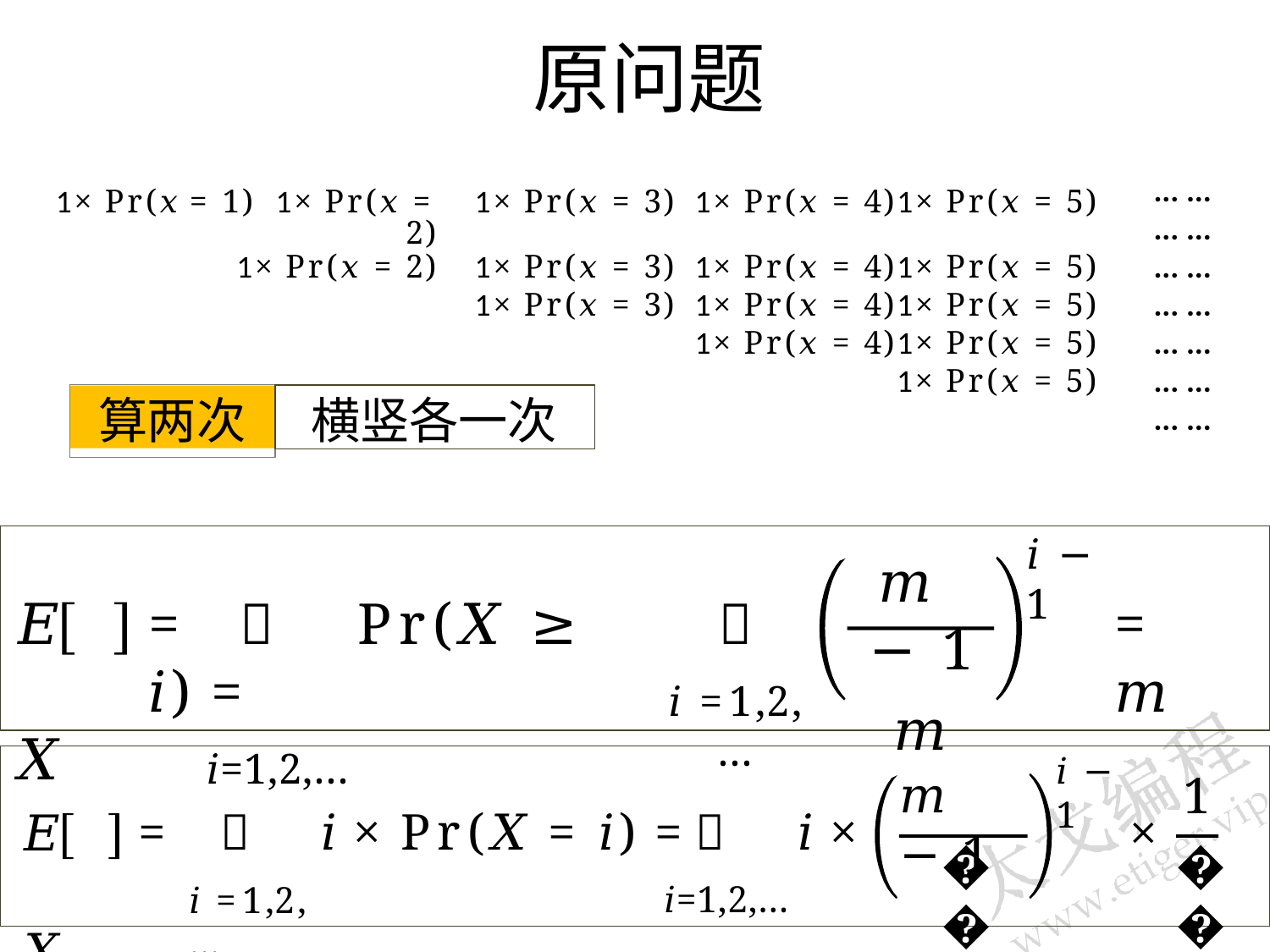

# 原问题
... ...
... ...
... ...
... ...
... ...
... ...
... ...
| 1× Pr(𝑥 = 1) 1× Pr(𝑥 = 2) | 1× Pr(𝑥 = 3) | 1× Pr(𝑥 = 4) | 1× Pr(𝑥 = 5) |
| --- | --- | --- | --- |
| 1× Pr(𝑥 = 2) | 1× Pr(𝑥 = 3) | 1× Pr(𝑥 = 4) | 1× Pr(𝑥 = 5) |
|  | 1× Pr(𝑥 = 3) | 1× Pr(𝑥 = 4) | 1× Pr(𝑥 = 5) |
|  |  | 1× Pr(𝑥 = 4) | 1× Pr(𝑥 = 5) |
|  |  |  | 1× Pr(𝑥 = 5) |

横竖各一次
算两次

𝑖−1
𝑚 − 1
𝑚

=	෍	Pr(𝑋 ≥ 𝑖) =
𝑖=1,2,…
෍
𝑖=1,2,…
𝐸	𝑋
= 𝑚

𝑖−1
𝑚 − 1
1
=	෍
𝑖=1,2,…
𝑖 × Pr(𝑋 = 𝑖) =	෍	𝑖 ×
𝑖=1,2,…
𝐸	𝑋
×

𝑚
𝑚